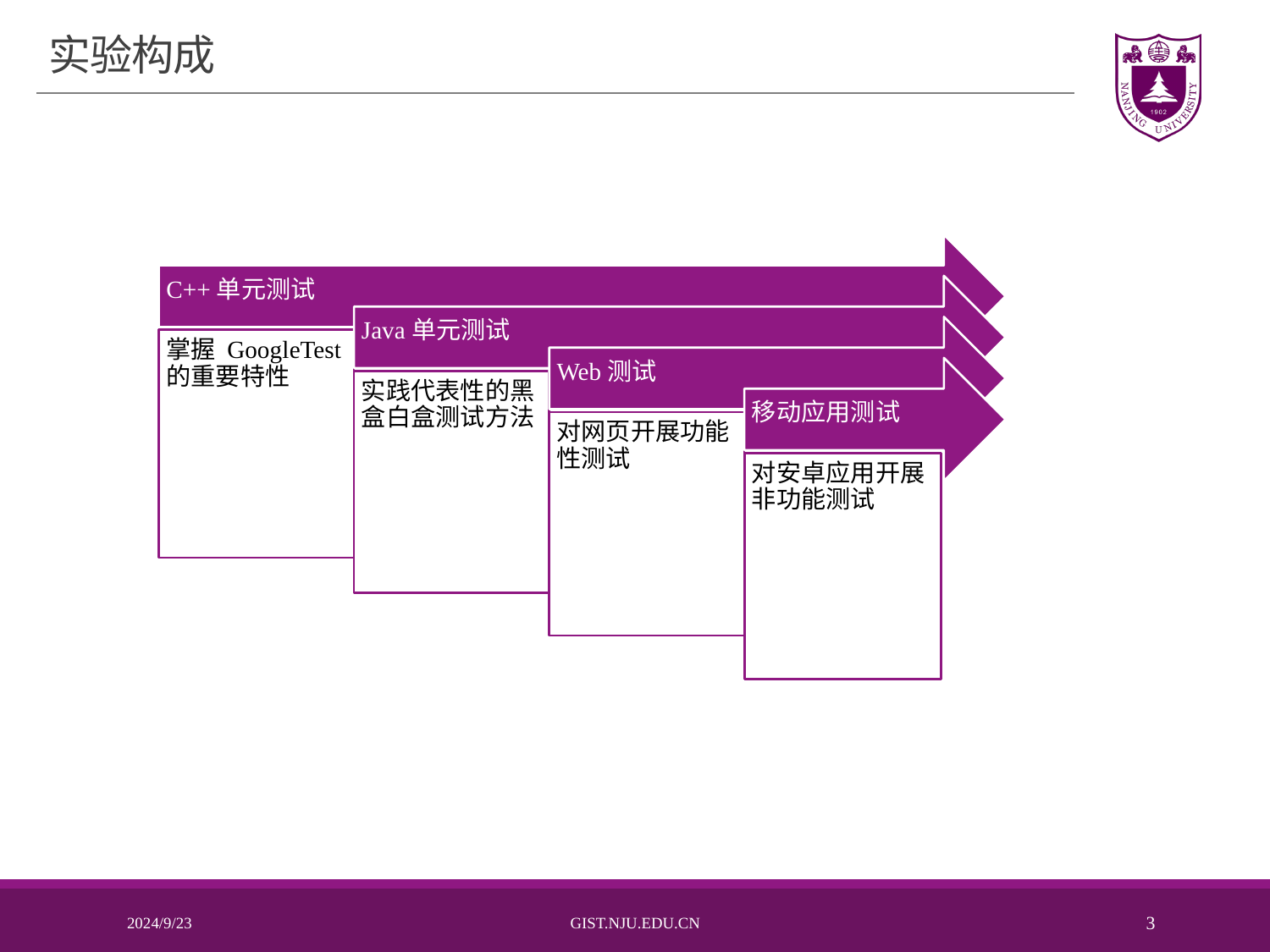

# 实验构成
C++单元测试
掌握 GoogleTest 的重要特性
Java单元测试
实践代表性的黑盒白盒测试方法
Web测试
对网页开展功能性测试
移动应用测试
对安卓应用开展非功能测试
2024/9/23
Gist.nju.edu.cn
3